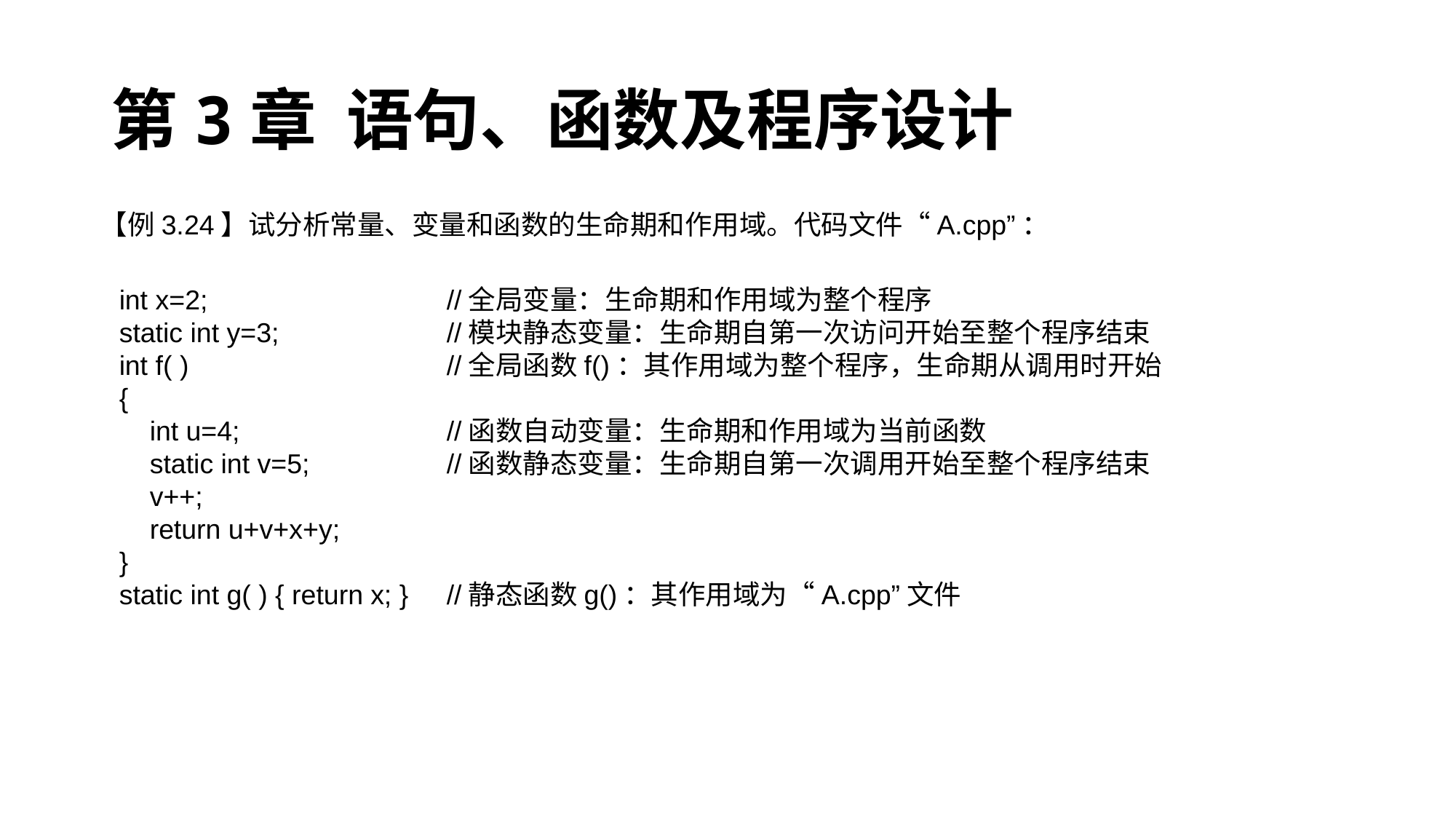

# 第3章  语句、函数及程序设计
【例3.24】试分析常量、变量和函数的生命期和作用域。代码文件“A.cpp”：
int x=2;			//全局变量：生命期和作用域为整个程序
static int y=3;		//模块静态变量：生命期自第一次访问开始至整个程序结束
int f( ) 			//全局函数f()：其作用域为整个程序，生命期从调用时开始
{
    int u=4;		//函数自动变量：生命期和作用域为当前函数
    static int v=5;		//函数静态变量：生命期自第一次调用开始至整个程序结束
    v++;
    return u+v+x+y;
}
static int g( ) { return x; }	//静态函数g()：其作用域为“A.cpp”文件